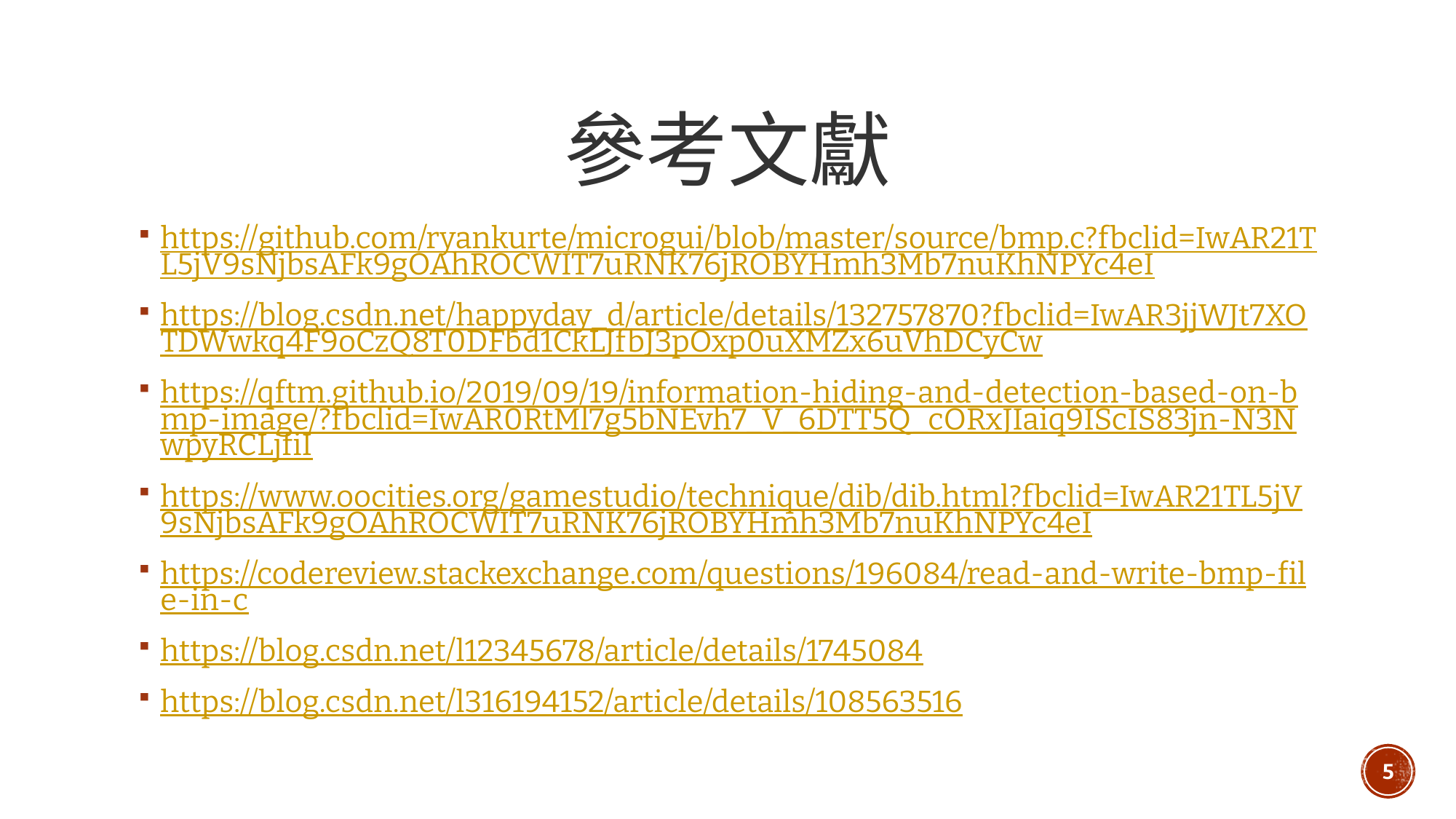

# 參考文獻
https://github.com/ryankurte/microgui/blob/master/source/bmp.c?fbclid=IwAR21TL5jV9sNjbsAFk9gOAhROCWIT7uRNK76jROBYHmh3Mb7nuKhNPYc4eI
https://blog.csdn.net/happyday_d/article/details/132757870?fbclid=IwAR3jjWJt7XOTDWwkq4F9oCzQ8T0DFbd1CkLJfbJ3pOxp0uXMZx6uVhDCyCw
https://qftm.github.io/2019/09/19/information-hiding-and-detection-based-on-bmp-image/?fbclid=IwAR0RtMl7g5bNEvh7_V_6DTT5Q_cORxJIaiq9IScIS83jn-N3NwpyRCLjfiI
https://www.oocities.org/gamestudio/technique/dib/dib.html?fbclid=IwAR21TL5jV9sNjbsAFk9gOAhROCWIT7uRNK76jROBYHmh3Mb7nuKhNPYc4eI
https://codereview.stackexchange.com/questions/196084/read-and-write-bmp-file-in-c
https://blog.csdn.net/l12345678/article/details/1745084
https://blog.csdn.net/l316194152/article/details/108563516

5